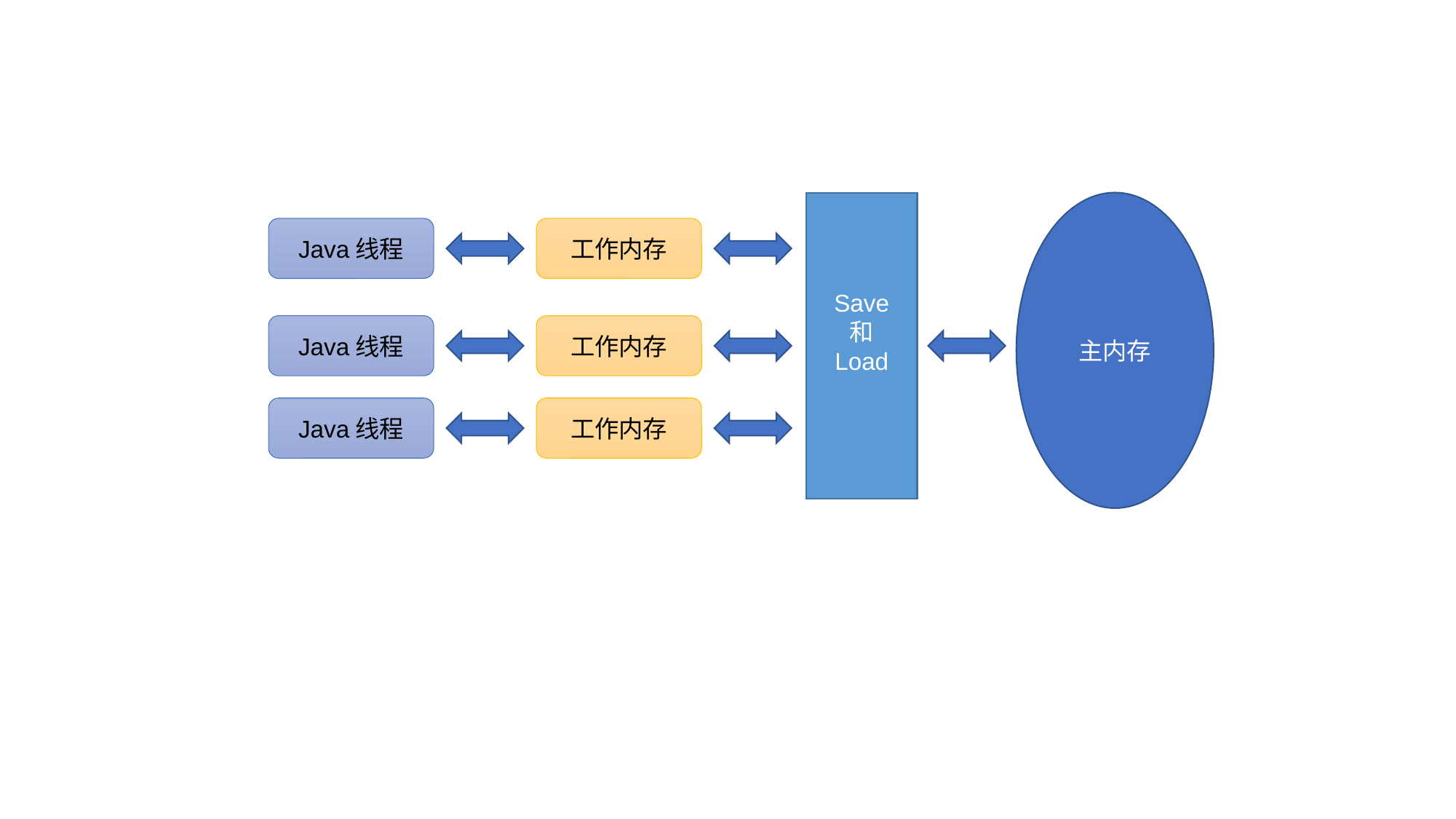

Save
和
Load

主内存
Java线程
工作内存

Java线程
工作内存

Java线程
工作内存